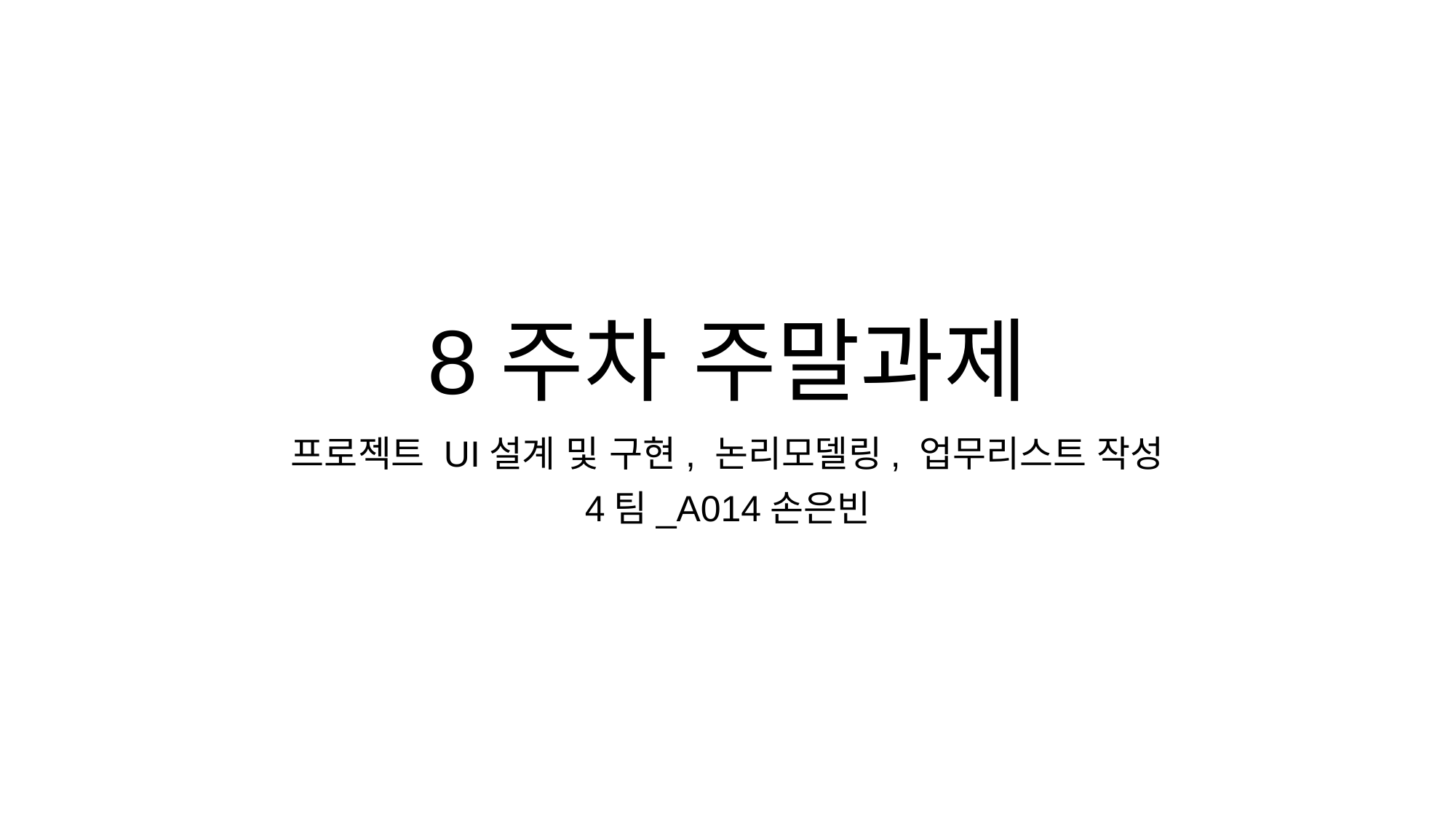

# 8주차 주말과제
프로젝트 UI설계 및 구현, 논리모델링, 업무리스트 작성
4팀_A014손은빈